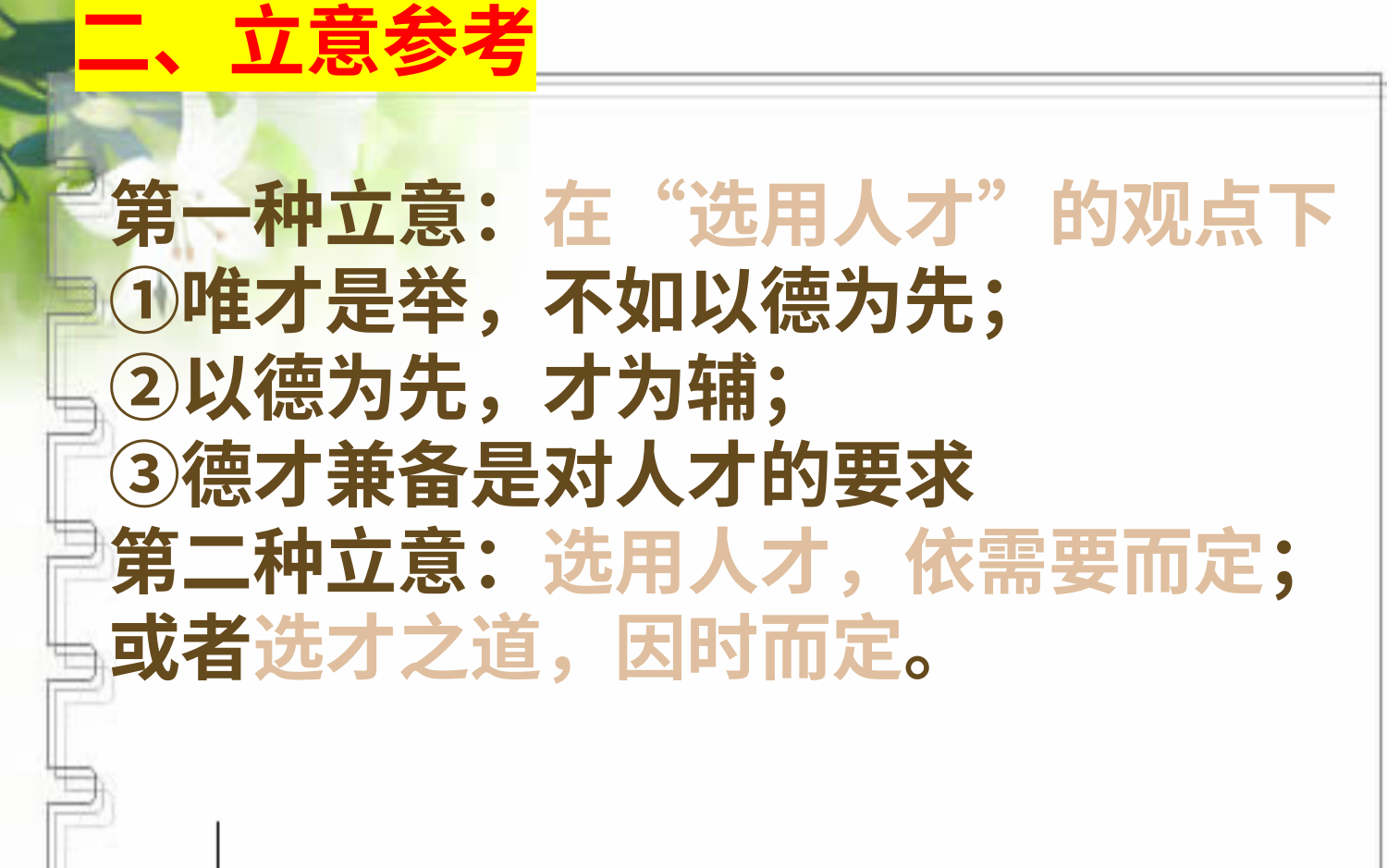

二、立意参考
# 第一种立意：在“选用人才”的观点下 ①唯才是举，不如以德为先； ②以德为先，才为辅； ③德才兼备是对人才的要求 第二种立意：选用人才，依需要而定；或者选才之道，因时而定。